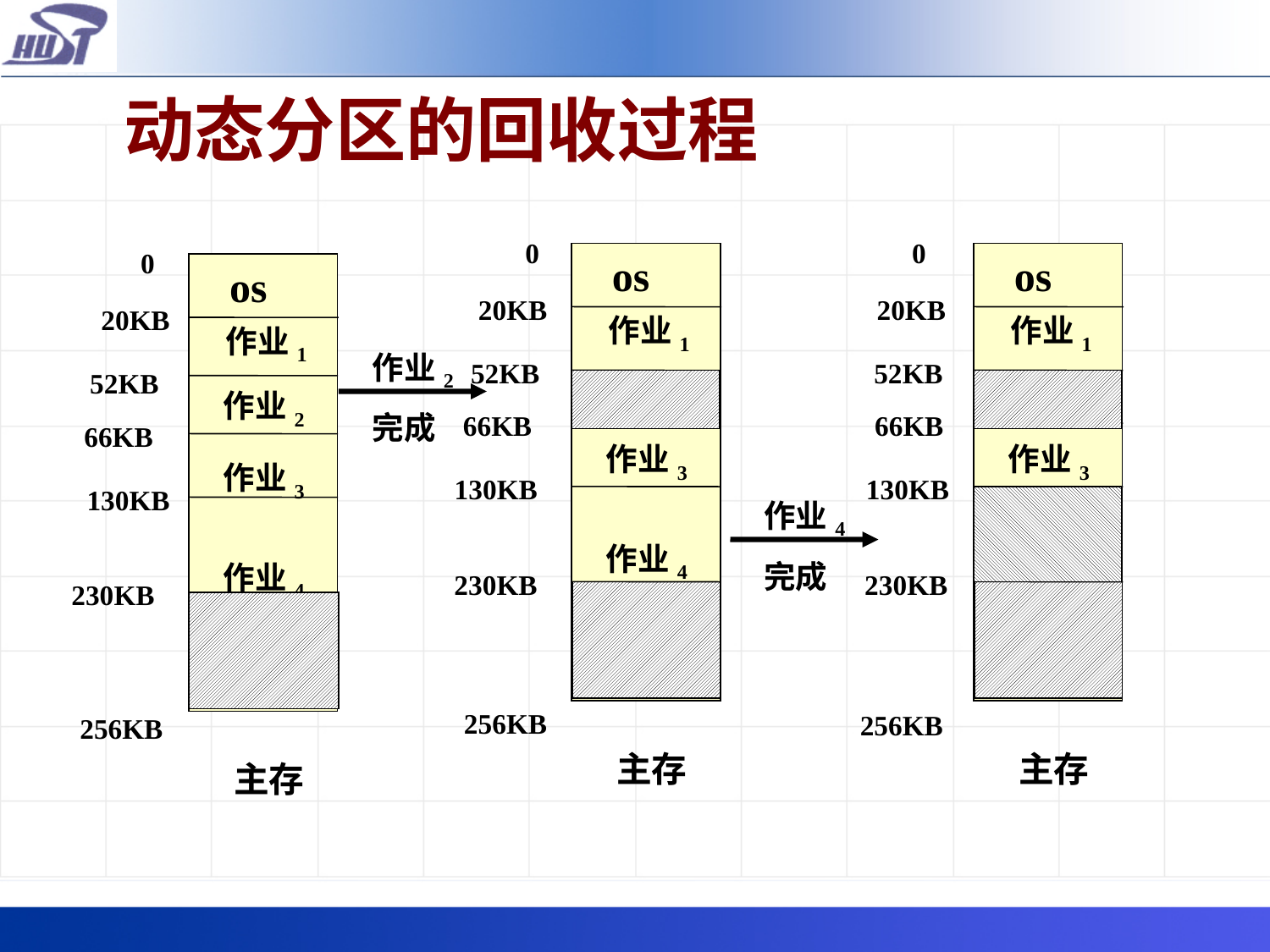

动态分区的回收过程
  0
       os
  作业1

  作业3

  作业4

20KB

52KB

66KB

130KB

230KB

256KB
主存
  0
       os
  作业1

  作业3

20KB

52KB

66KB

130KB

230KB

256KB
主存
  0
       os
  作业1
  作业2
  作业3

  作业4

20KB

52KB

66KB

130KB

230KB

256KB
主存
作业2
完成

作业4
完成